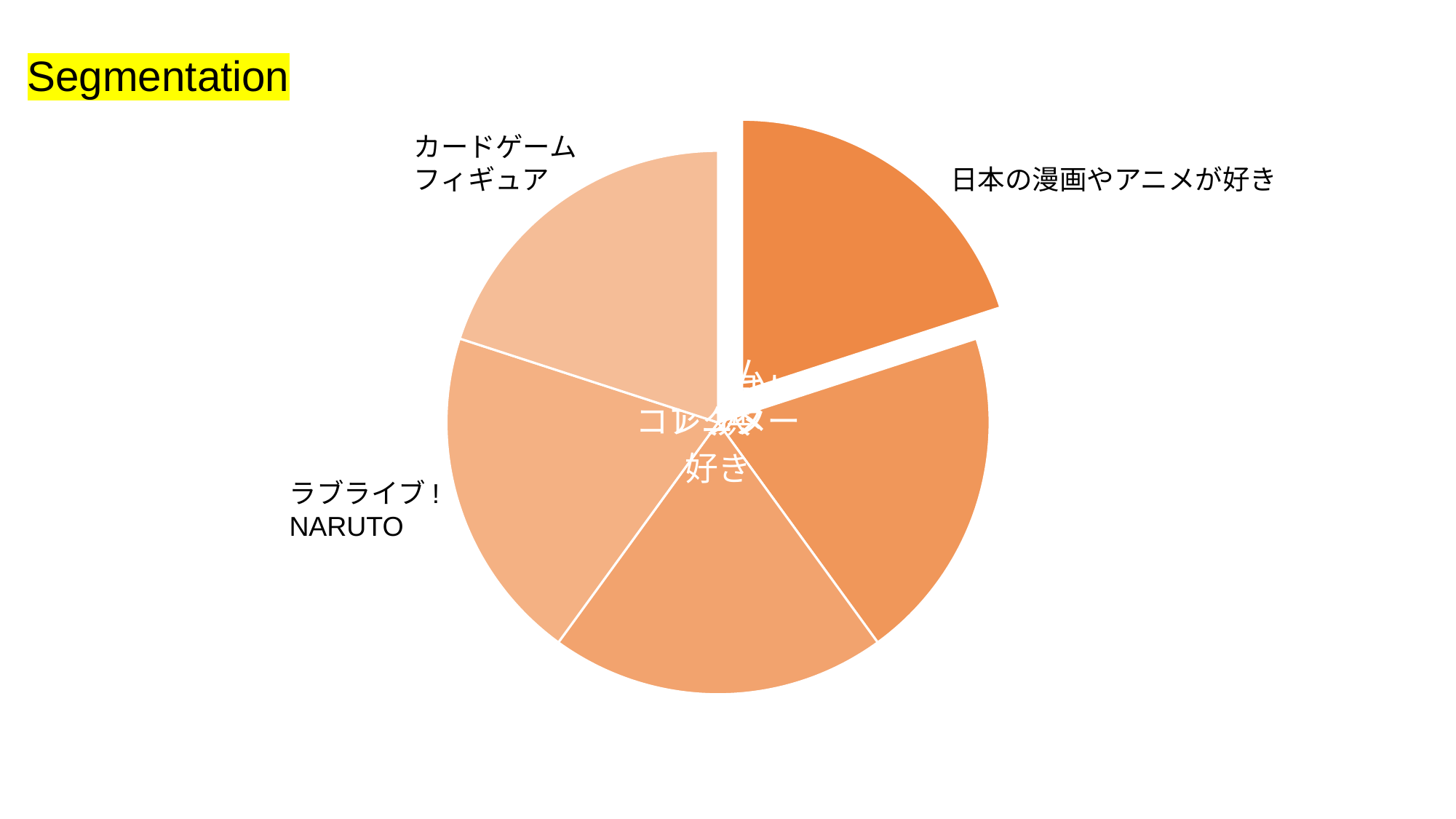

Segmentation
外国人
子供
大人
ゲーム
アニメ
好き
コレクター
カードゲーム
フィギュア
日本の漫画やアニメが好き
ラブライブ!
NARUTO